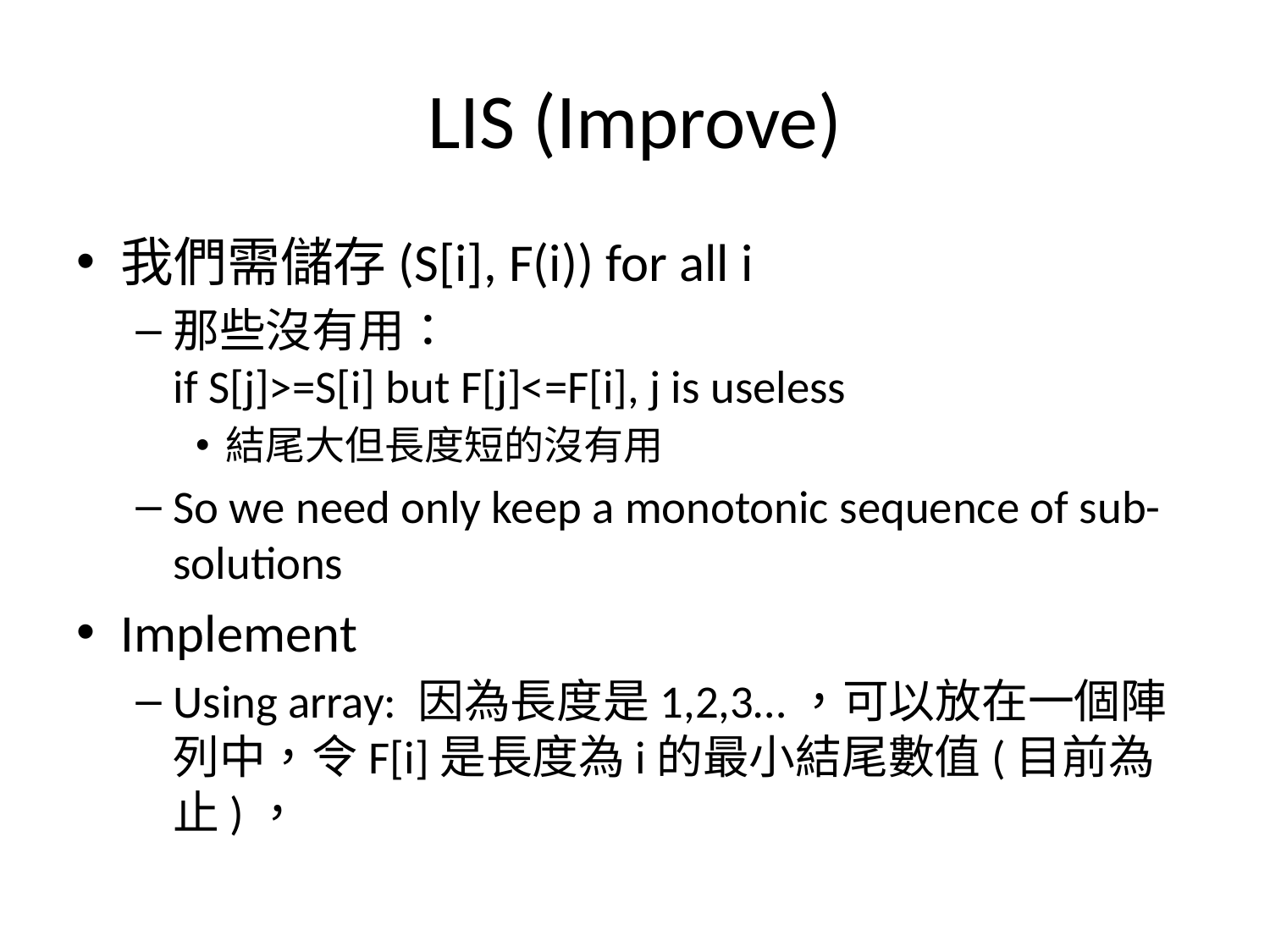

# LIS (Improve)
我們需儲存(S[i], F(i)) for all i
那些沒有用：
if S[j]>=S[i] but F[j]<=F[i], j is useless
結尾大但長度短的沒有用
So we need only keep a monotonic sequence of sub-solutions
Implement
Using array: 因為長度是1,2,3…，可以放在一個陣列中，令F[i]是長度為i的最小結尾數值(目前為止)，